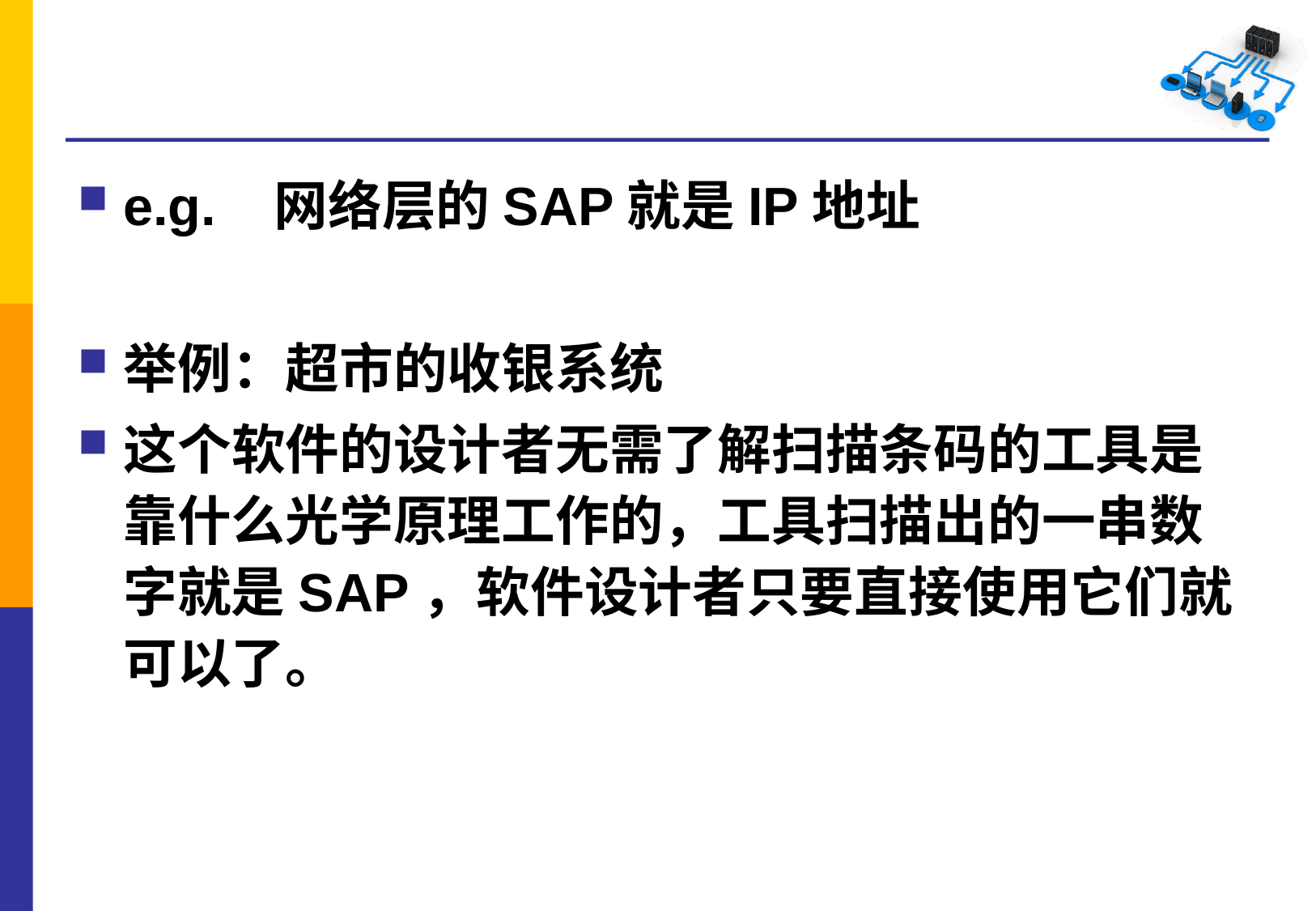

e.g.   网络层的SAP就是IP地址

举例：超市的收银系统
这个软件的设计者无需了解扫描条码的工具是靠什么光学原理工作的，工具扫描出的一串数字就是SAP，软件设计者只要直接使用它们就可以了。